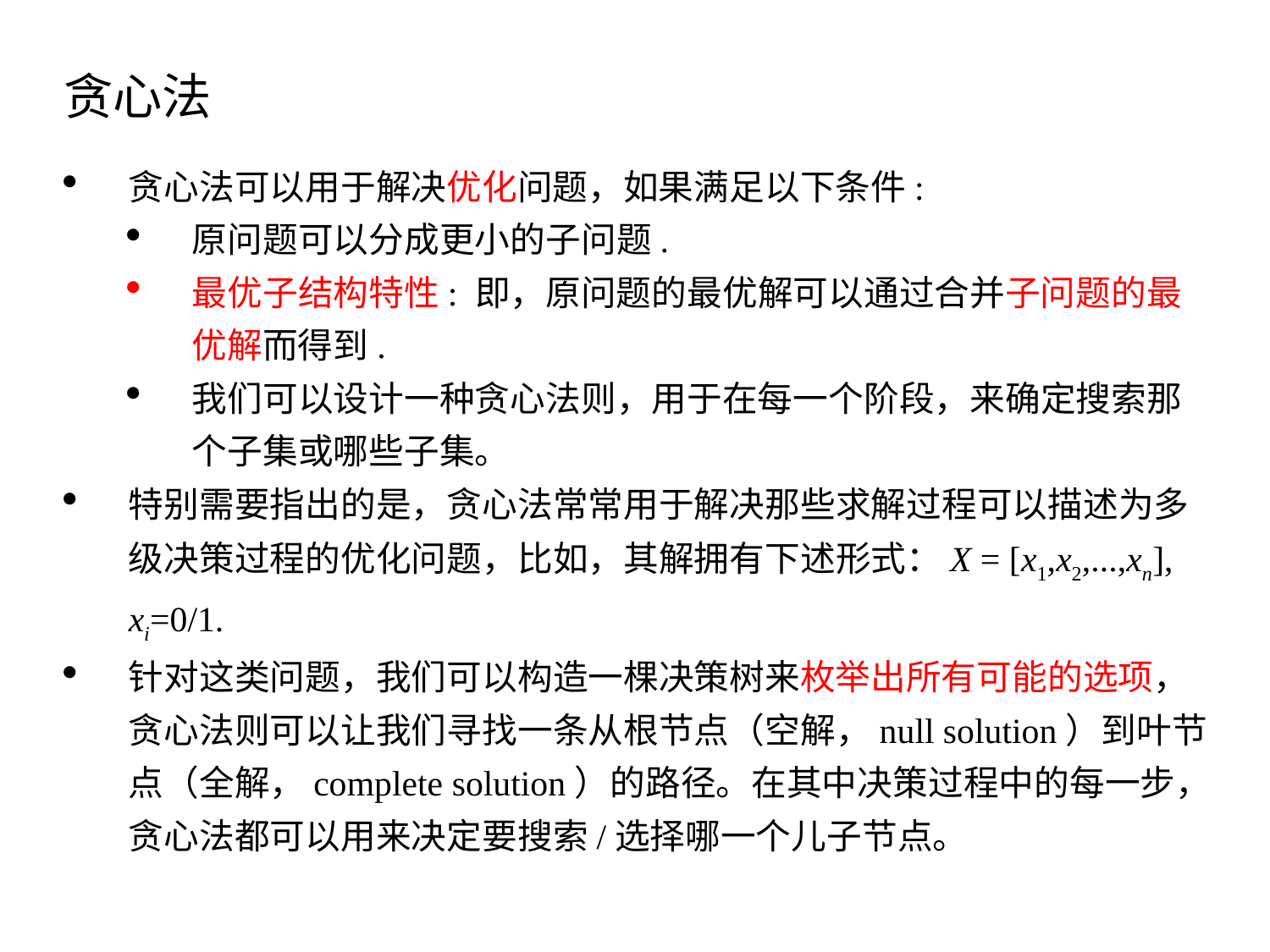

贪心法
贪心法可以用于解决优化问题，如果满足以下条件:
原问题可以分成更小的子问题.
最优子结构特性: 即，原问题的最优解可以通过合并子问题的最优解而得到.
我们可以设计一种贪心法则，用于在每一个阶段，来确定搜索那个子集或哪些子集。
特别需要指出的是，贪心法常常用于解决那些求解过程可以描述为多级决策过程的优化问题，比如，其解拥有下述形式：X = [x1,x2,...,xn], xi=0/1.
针对这类问题，我们可以构造一棵决策树来枚举出所有可能的选项，贪心法则可以让我们寻找一条从根节点（空解，null solution）到叶节点（全解，complete solution）的路径。在其中决策过程中的每一步，贪心法都可以用来决定要搜索/选择哪一个儿子节点。